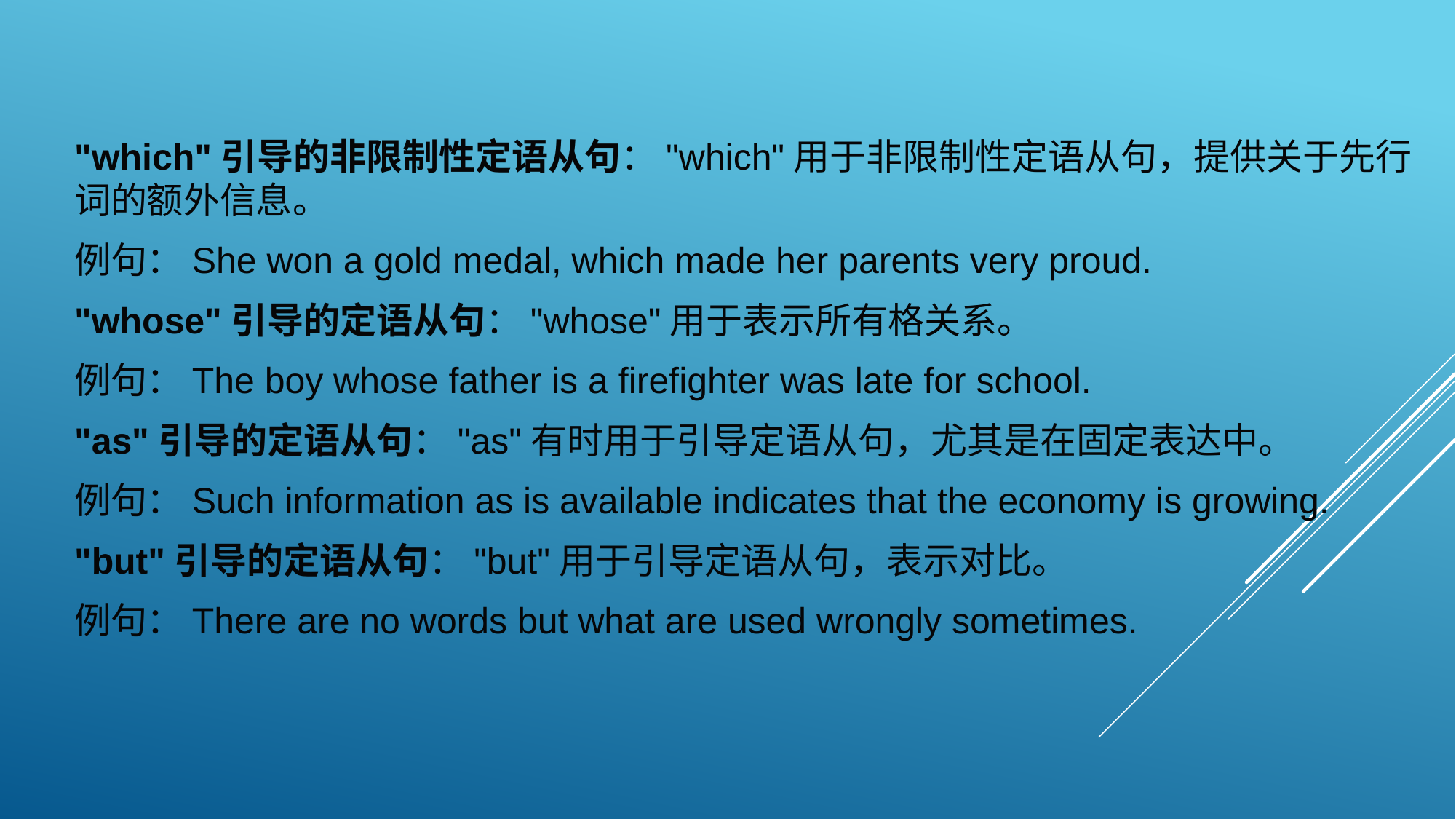

"which"引导的非限制性定语从句："which"用于非限制性定语从句，提供关于先行词的额外信息。
例句：She won a gold medal, which made her parents very proud.
"whose"引导的定语从句："whose"用于表示所有格关系。
例句：The boy whose father is a firefighter was late for school.
"as"引导的定语从句："as"有时用于引导定语从句，尤其是在固定表达中。
例句：Such information as is available indicates that the economy is growing.
"but"引导的定语从句："but"用于引导定语从句，表示对比。
例句：There are no words but what are used wrongly sometimes.